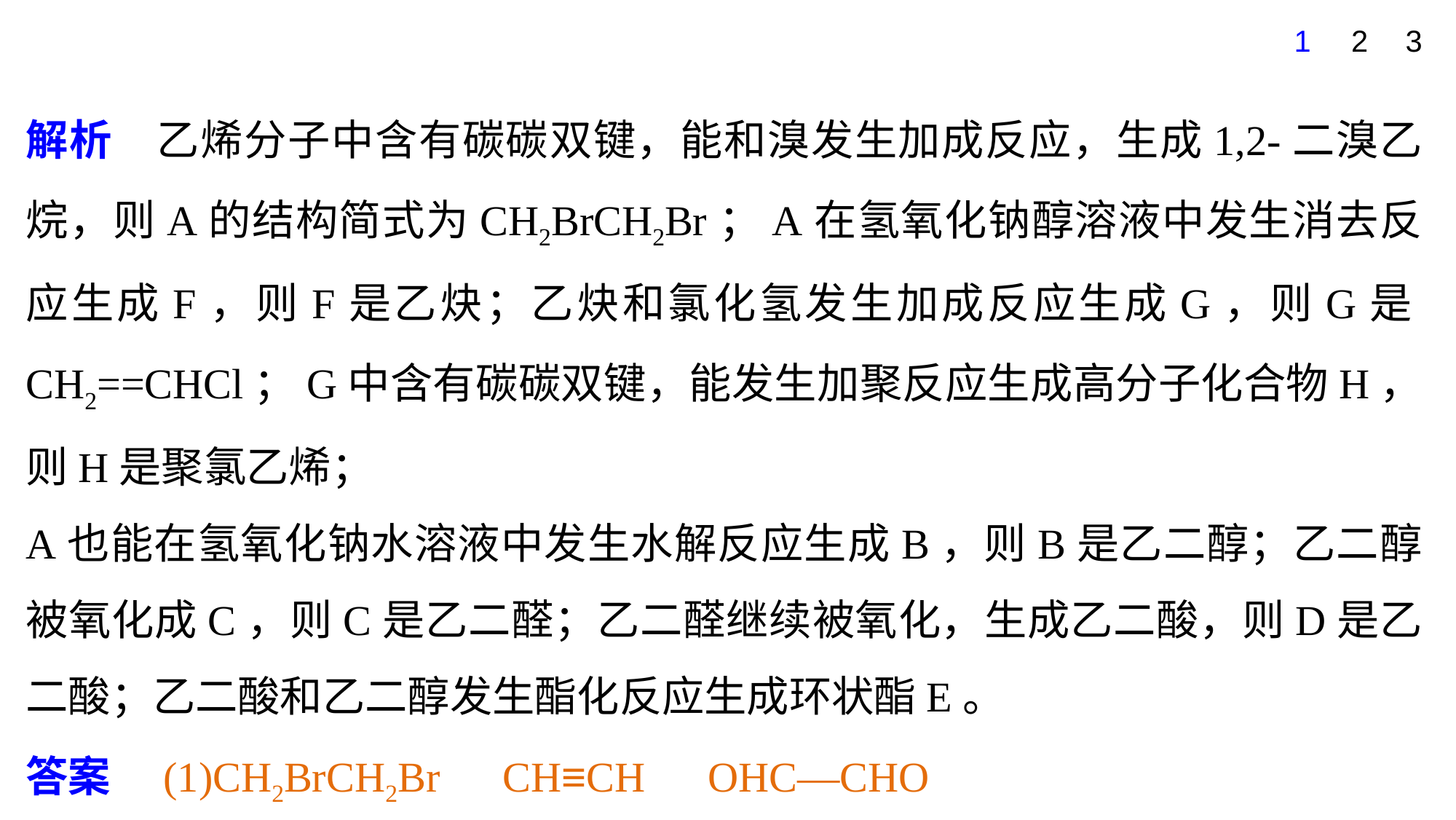

1
2
3
解析　乙烯分子中含有碳碳双键，能和溴发生加成反应，生成1,2­-二溴乙烷，则A的结构简式为CH2BrCH2Br；A在氢氧化钠醇溶液中发生消去反应生成F，则F是乙炔；乙炔和氯化氢发生加成反应生成G，则G是CH2==CHCl；G中含有碳碳双键，能发生加聚反应生成高分子化合物H，则H是聚氯乙烯；
A也能在氢氧化钠水溶液中发生水解反应生成B，则B是乙二醇；乙二醇被氧化成C，则C是乙二醛；乙二醛继续被氧化，生成乙二酸，则D是乙二酸；乙二酸和乙二醇发生酯化反应生成环状酯E。
答案　(1)CH2BrCH2Br　CH≡CH　OHC—CHO
(2)酯化反应(或取代反应)　加聚反应